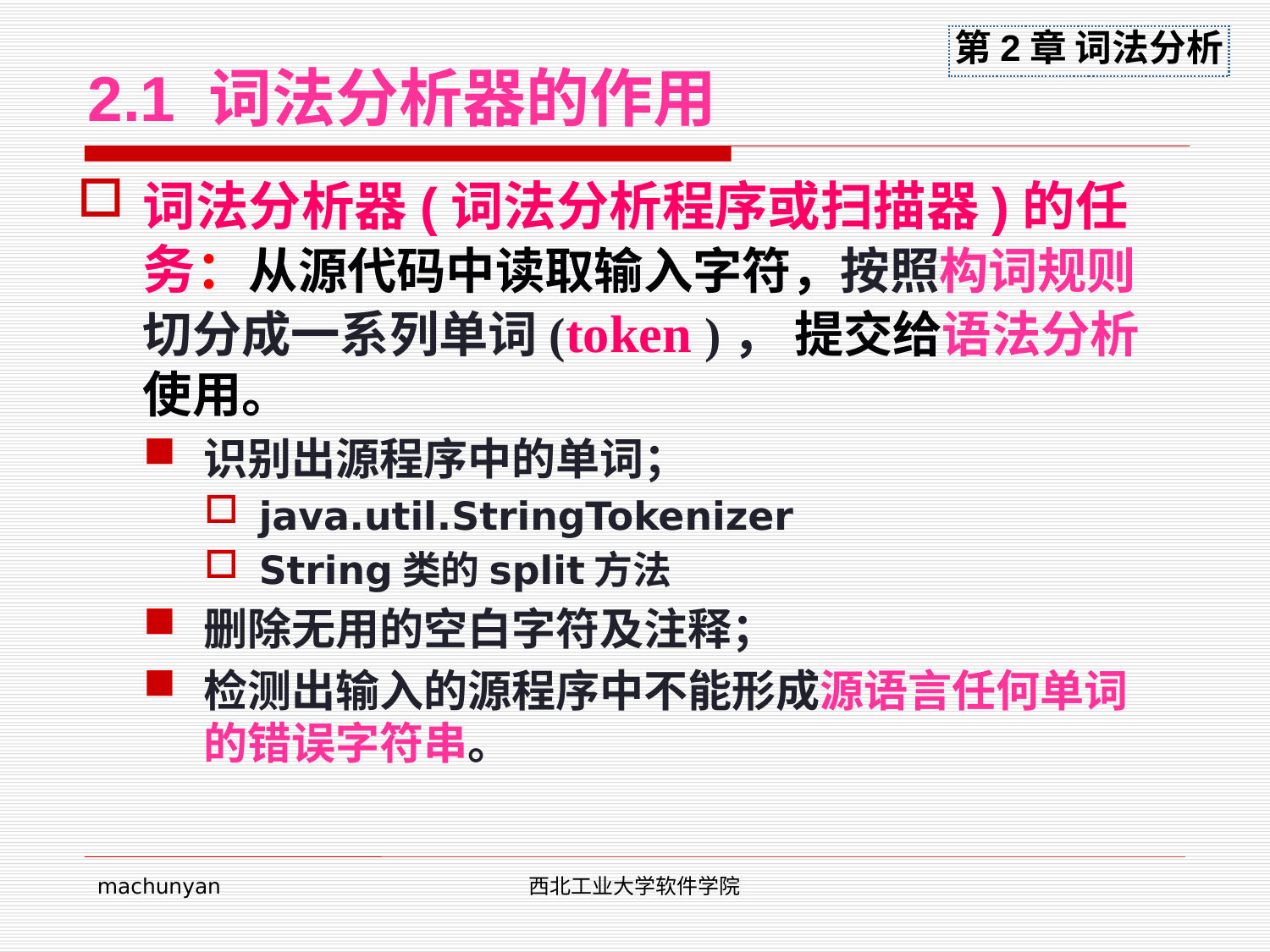

# 2.1 词法分析器的作用
词法分析器(词法分析程序或扫描器)的任务：从源代码中读取输入字符，按照构词规则切分成一系列单词(token )， 提交给语法分析使用。
识别出源程序中的单词；
java.util.StringTokenizer
String类的split方法
删除无用的空白字符及注释；
检测出输入的源程序中不能形成源语言任何单词的错误字符串。
machunyan

西北工业大学软件学院
3